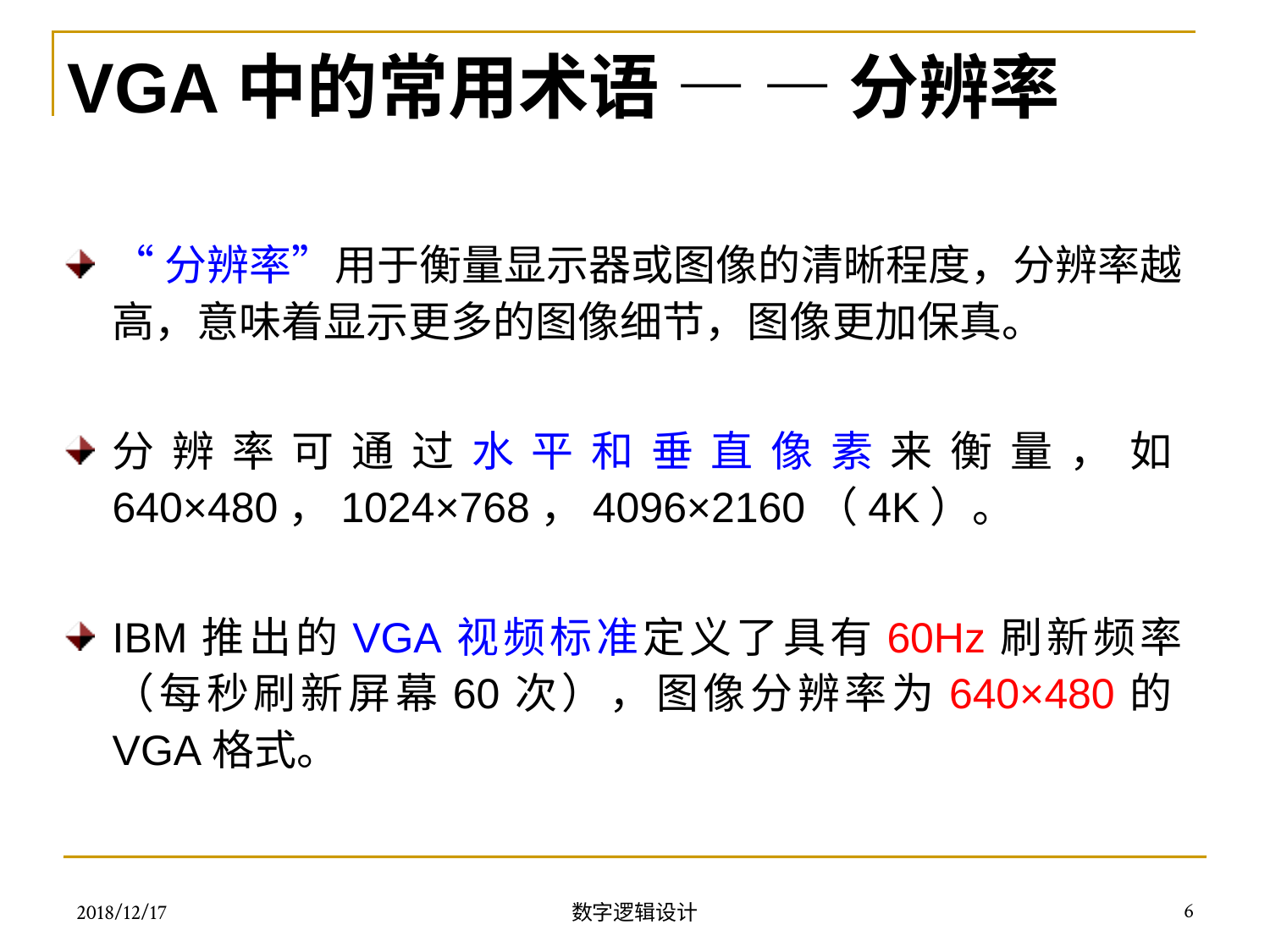

VGA中的常用术语 — — 分辨率
“分辨率”用于衡量显示器或图像的清晰程度，分辨率越高，意味着显示更多的图像细节，图像更加保真。

分辨率可通过水平和垂直像素来衡量，如640×480，1024×768，4096×2160（4K）。

IBM推出的VGA视频标准定义了具有60Hz刷新频率（每秒刷新屏幕60次），图像分辨率为640×480的VGA格式。
2018/12/17
6
数字逻辑设计